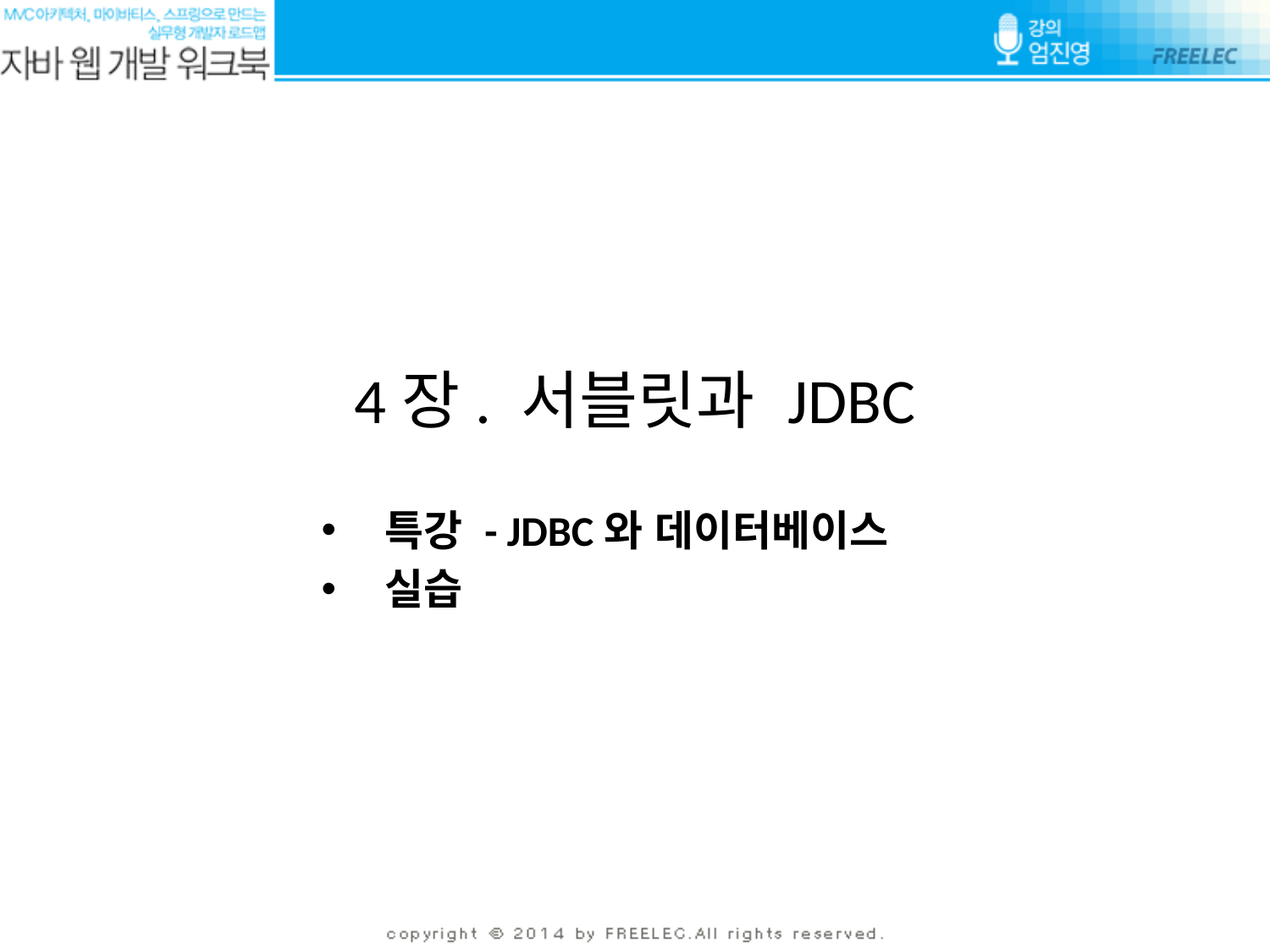

# 4장. 서블릿과 JDBC
특강 - JDBC와 데이터베이스
실습